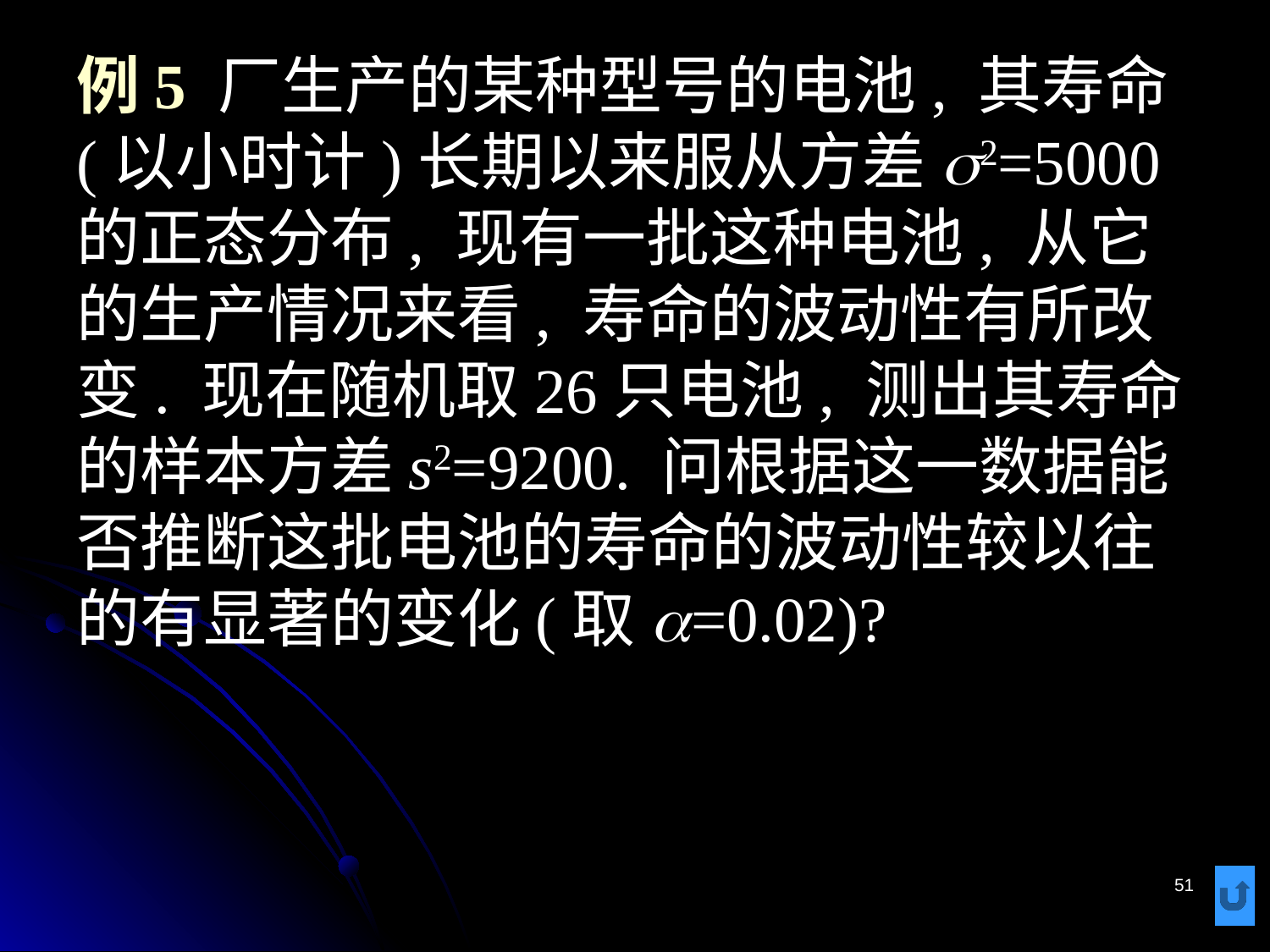

# 例5 厂生产的某种型号的电池, 其寿命(以小时计)长期以来服从方差σ2=5000的正态分布, 现有一批这种电池, 从它的生产情况来看, 寿命的波动性有所改变. 现在随机取26只电池, 测出其寿命的样本方差s2=9200. 问根据这一数据能否推断这批电池的寿命的波动性较以往的有显著的变化(取α=0.02)?
51